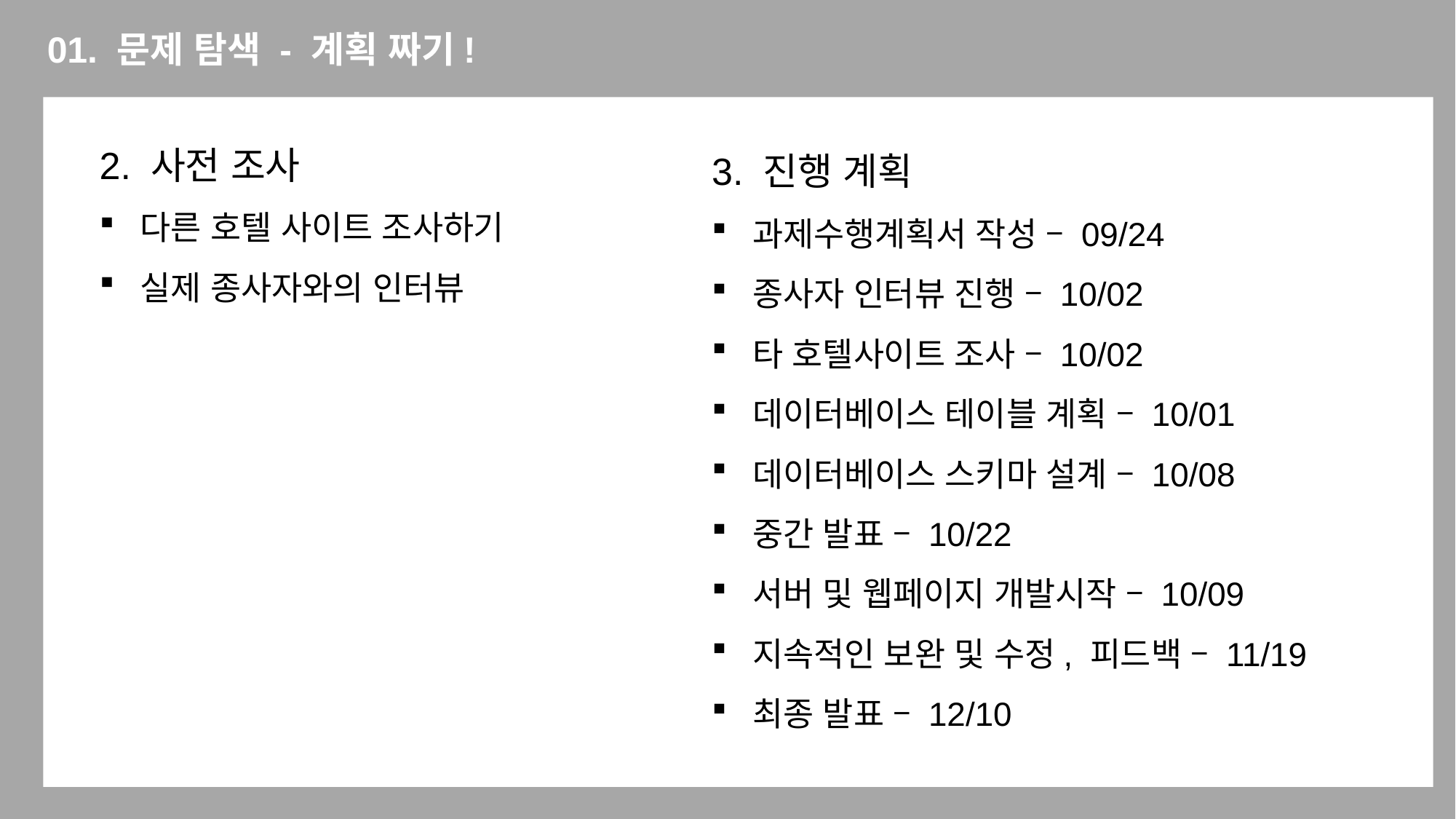

01. 문제 탐색 - 계획 짜기!
3. 진행 계획
과제수행계획서 작성 – 09/24
종사자 인터뷰 진행 – 10/02
타 호텔사이트 조사 – 10/02
데이터베이스 테이블 계획 – 10/01
데이터베이스 스키마 설계 – 10/08
중간 발표 – 10/22
서버 및 웹페이지 개발시작 – 10/09
지속적인 보완 및 수정, 피드백 – 11/19
최종 발표 – 12/10

2. 사전 조사
다른 호텔 사이트 조사하기
실제 종사자와의 인터뷰